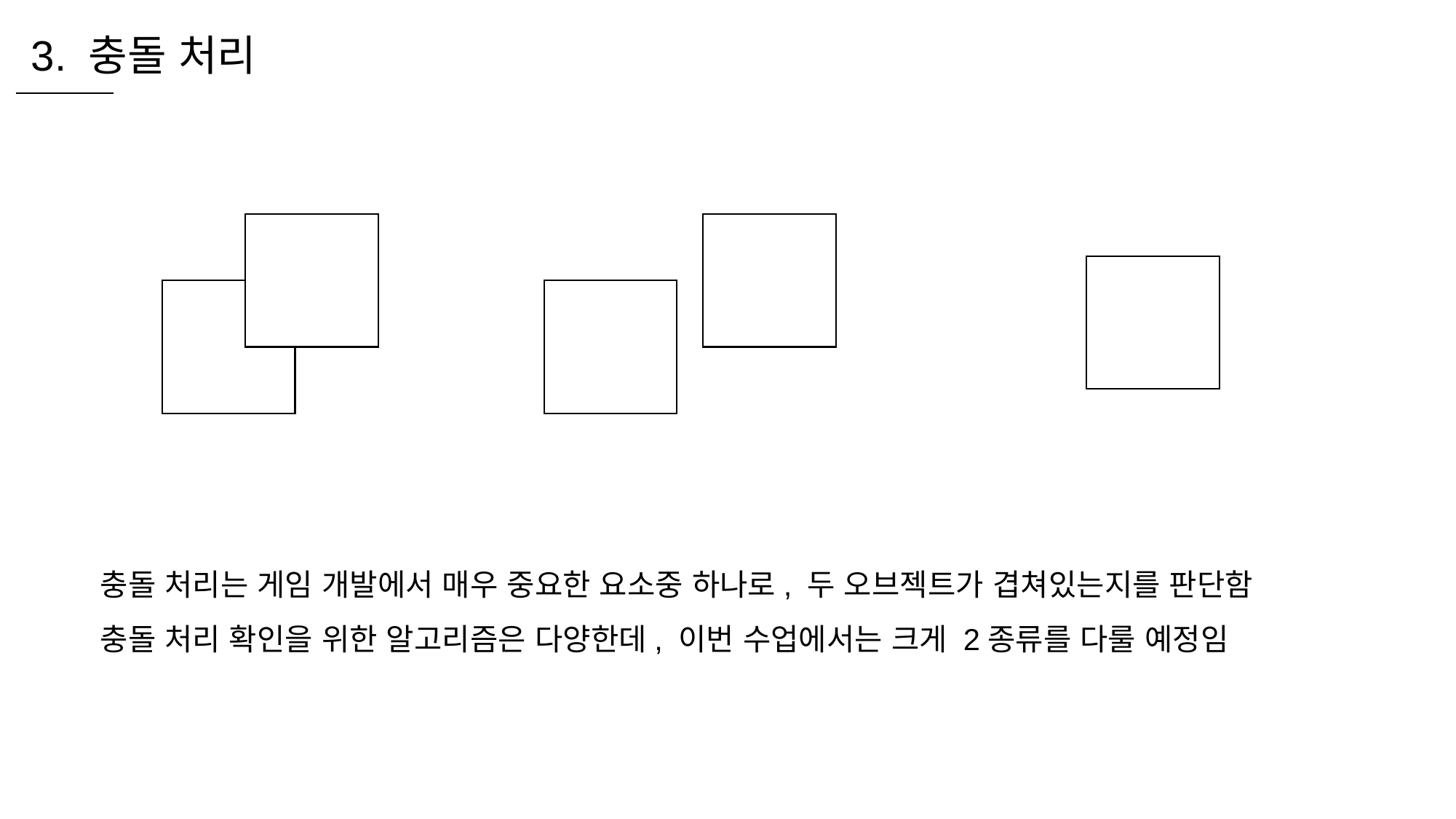

3. 충돌 처리

충돌 처리는 게임 개발에서 매우 중요한 요소중 하나로, 두 오브젝트가 겹쳐있는지를 판단함
충돌 처리 확인을 위한 알고리즘은 다양한데, 이번 수업에서는 크게 2종류를 다룰 예정임